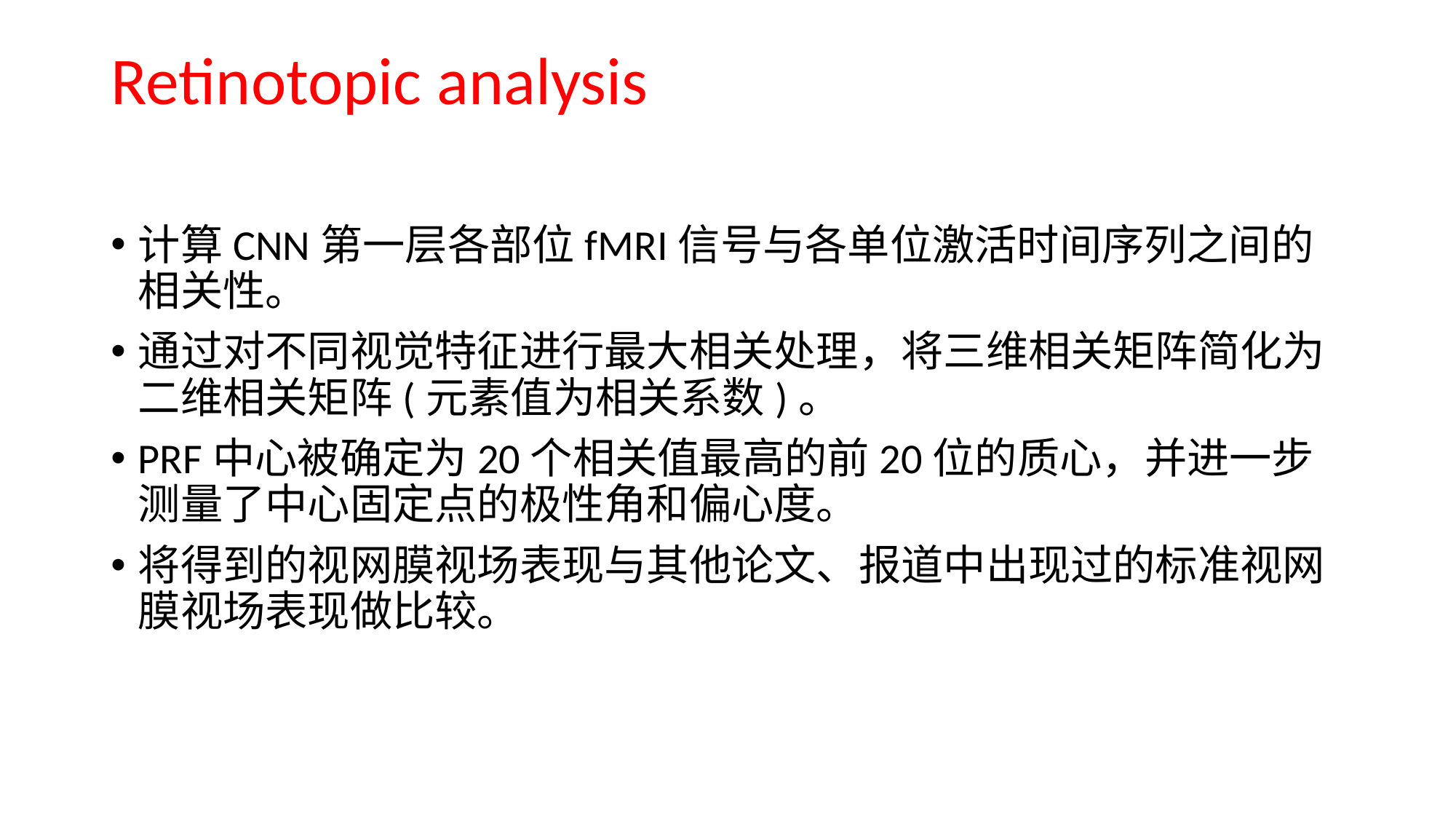

# Retinotopic analysis
计算CNN第一层各部位fMRI信号与各单位激活时间序列之间的相关性。
通过对不同视觉特征进行最大相关处理，将三维相关矩阵简化为二维相关矩阵(元素值为相关系数)。
PRF中心被确定为20个相关值最高的前20位的质心，并进一步测量了中心固定点的极性角和偏心度。
将得到的视网膜视场表现与其他论文、报道中出现过的标准视网膜视场表现做比较。